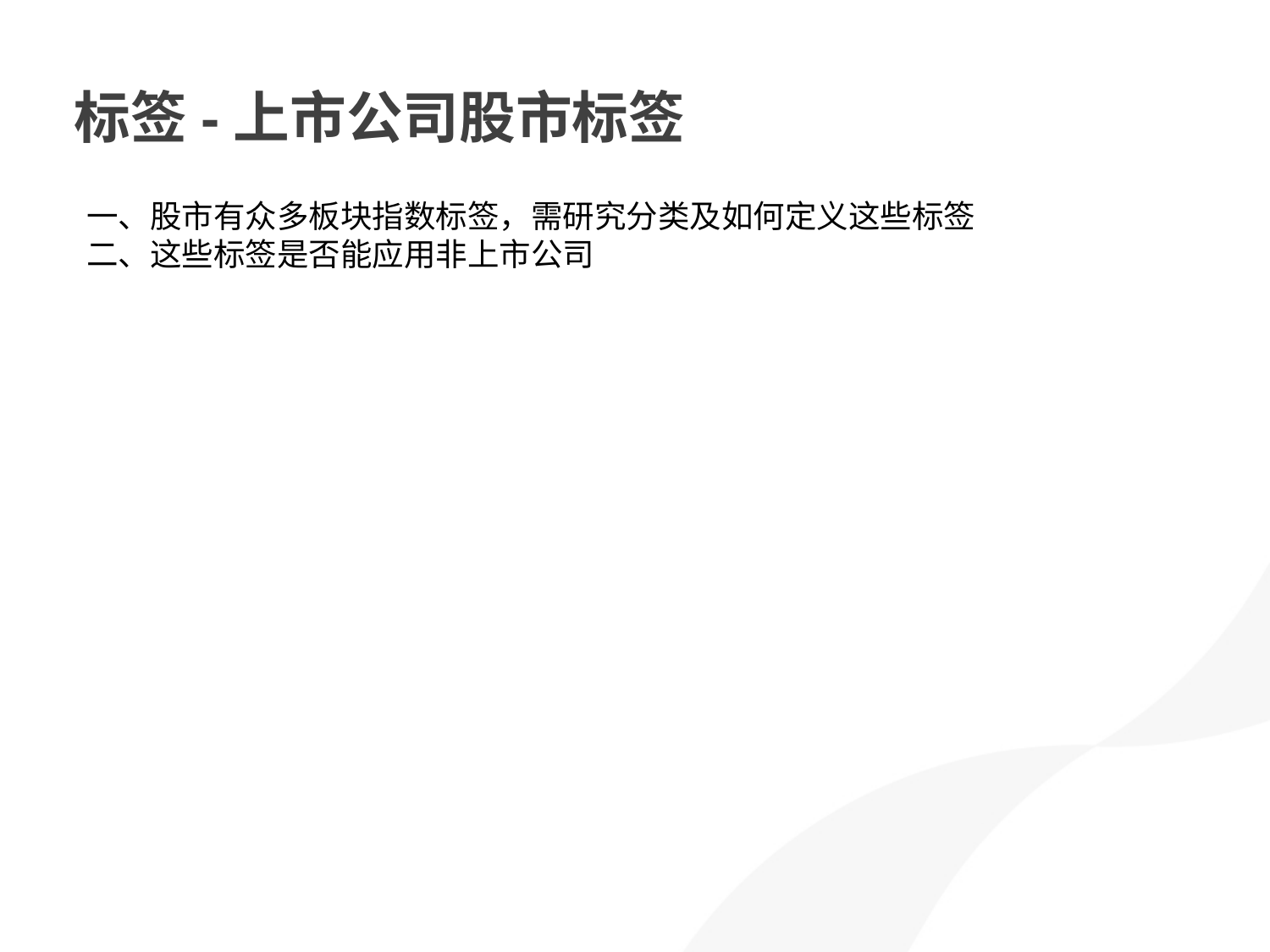

# 标签-上市公司股市标签
一、股市有众多板块指数标签，需研究分类及如何定义这些标签
二、这些标签是否能应用非上市公司